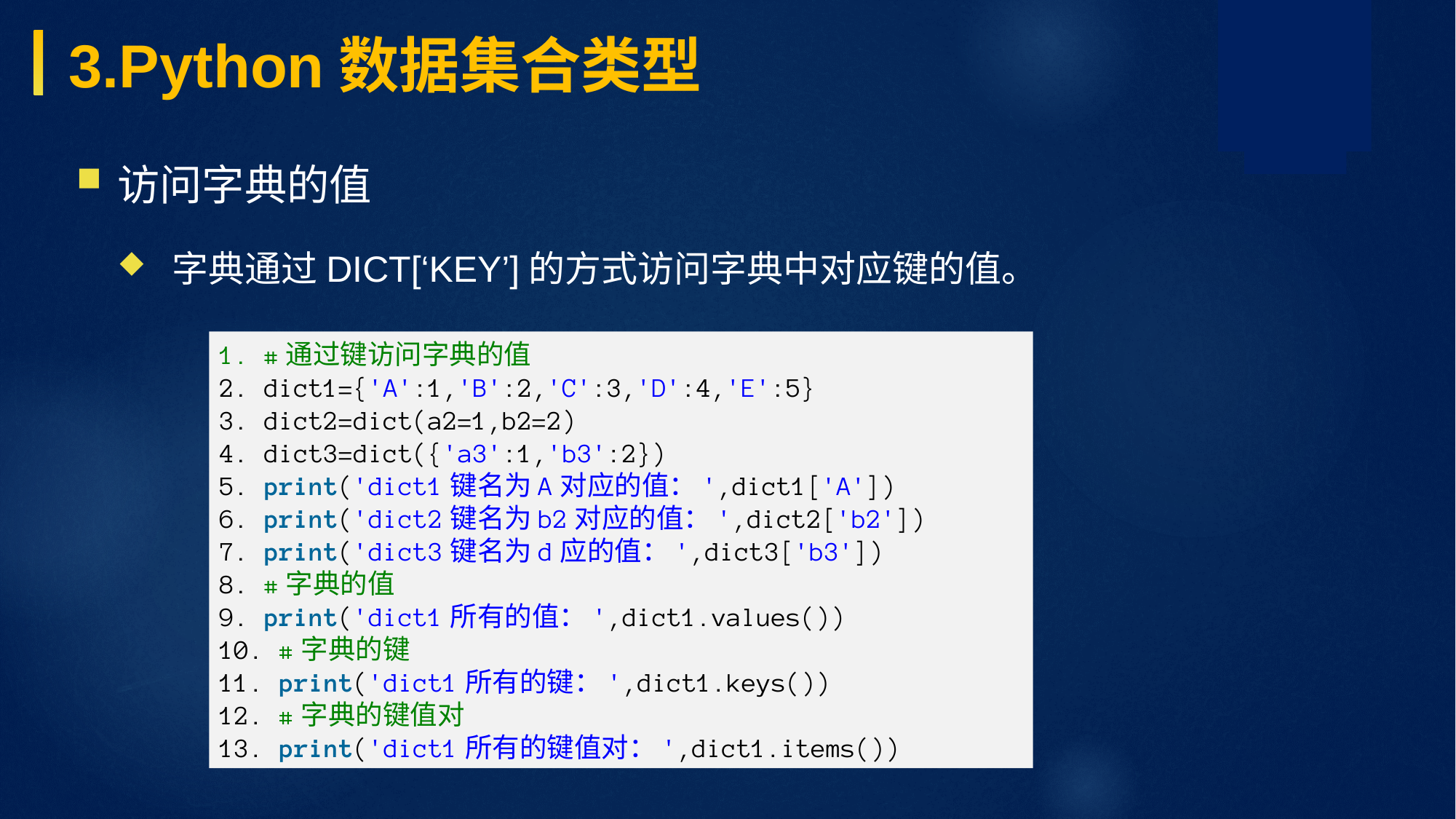

3.Python数据集合类型
访问字典的值
字典通过dict[‘key’]的方式访问字典中对应键的值。
1. #通过键访问字典的值    2. dict1={'A':1,'B':2,'C':3,'D':4,'E':5}    3. dict2=dict(a2=1,b2=2)    4. dict3=dict({'a3':1,'b3':2})    5. print('dict1键名为A对应的值：',dict1['A'])    6. print('dict2键名为b2对应的值：',dict2['b2'])    7. print('dict3键名为d应的值：',dict3['b3'])    8. #字典的值    9. print('dict1所有的值：',dict1.values())    10. #字典的键    11. print('dict1所有的键：',dict1.keys())    12. #字典的键值对    13. print('dict1所有的键值对：',dict1.items())